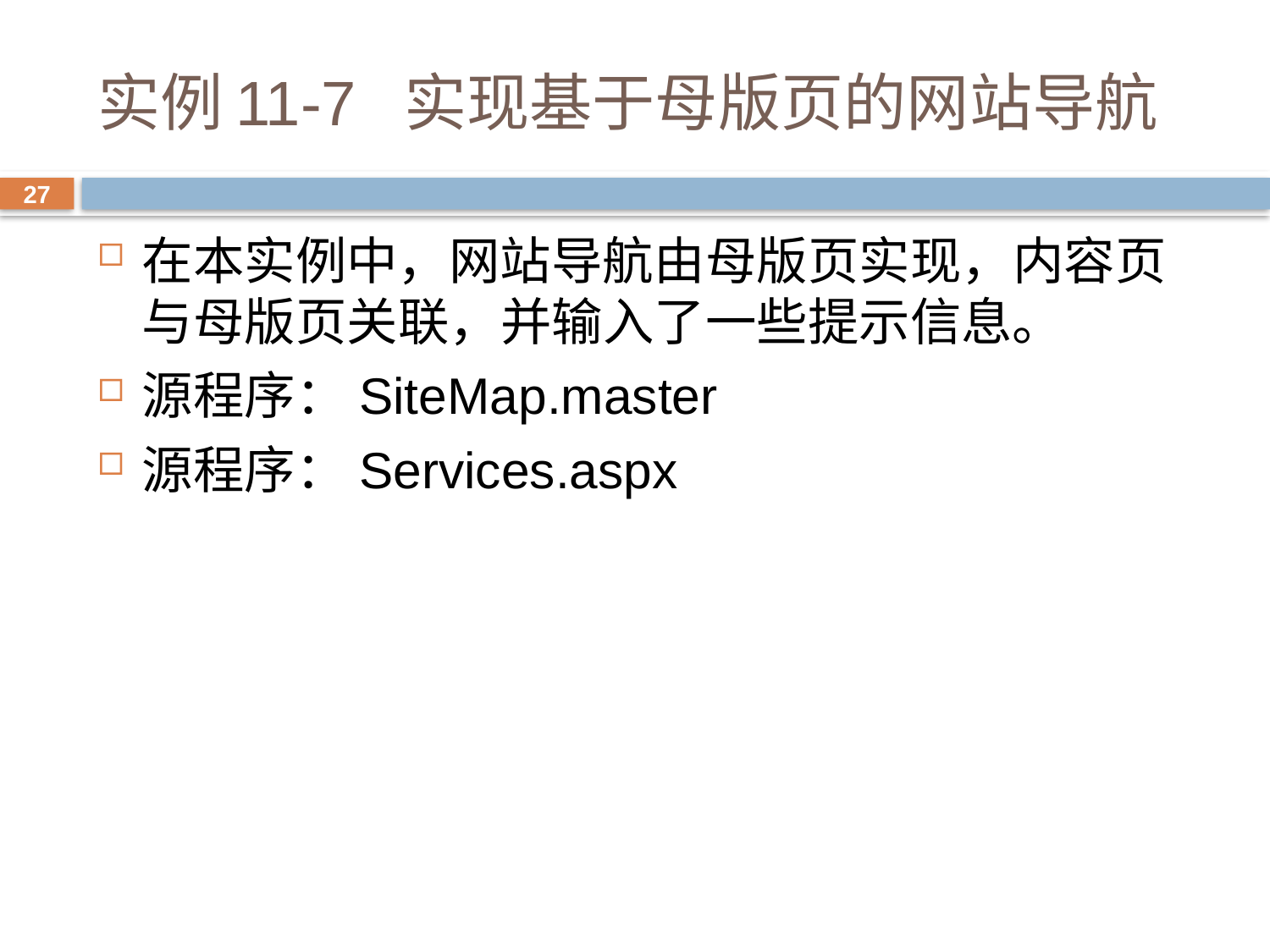

# 实例11-7  实现基于母版页的网站导航
27
在本实例中，网站导航由母版页实现，内容页与母版页关联，并输入了一些提示信息。
源程序：SiteMap.master
源程序：Services.aspx